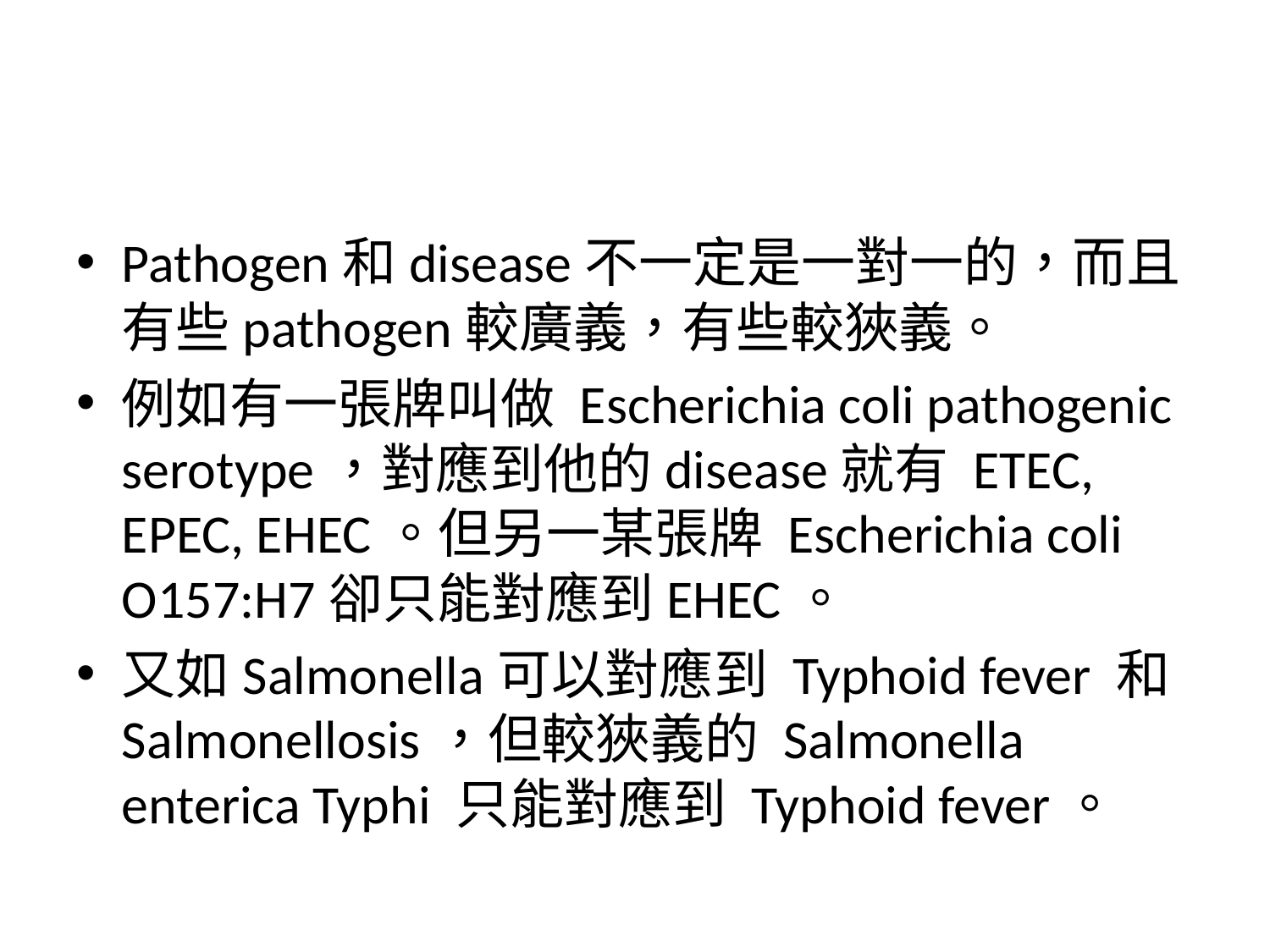

#
Pathogen和disease不一定是一對一的，而且有些pathogen較廣義，有些較狹義。
例如有一張牌叫做 Escherichia coli pathogenic serotype，對應到他的disease就有 ETEC, EPEC, EHEC。但另一某張牌 Escherichia coli O157:H7卻只能對應到EHEC。
又如Salmonella可以對應到 Typhoid fever 和 Salmonellosis，但較狹義的 Salmonella enterica Typhi 只能對應到 Typhoid fever。